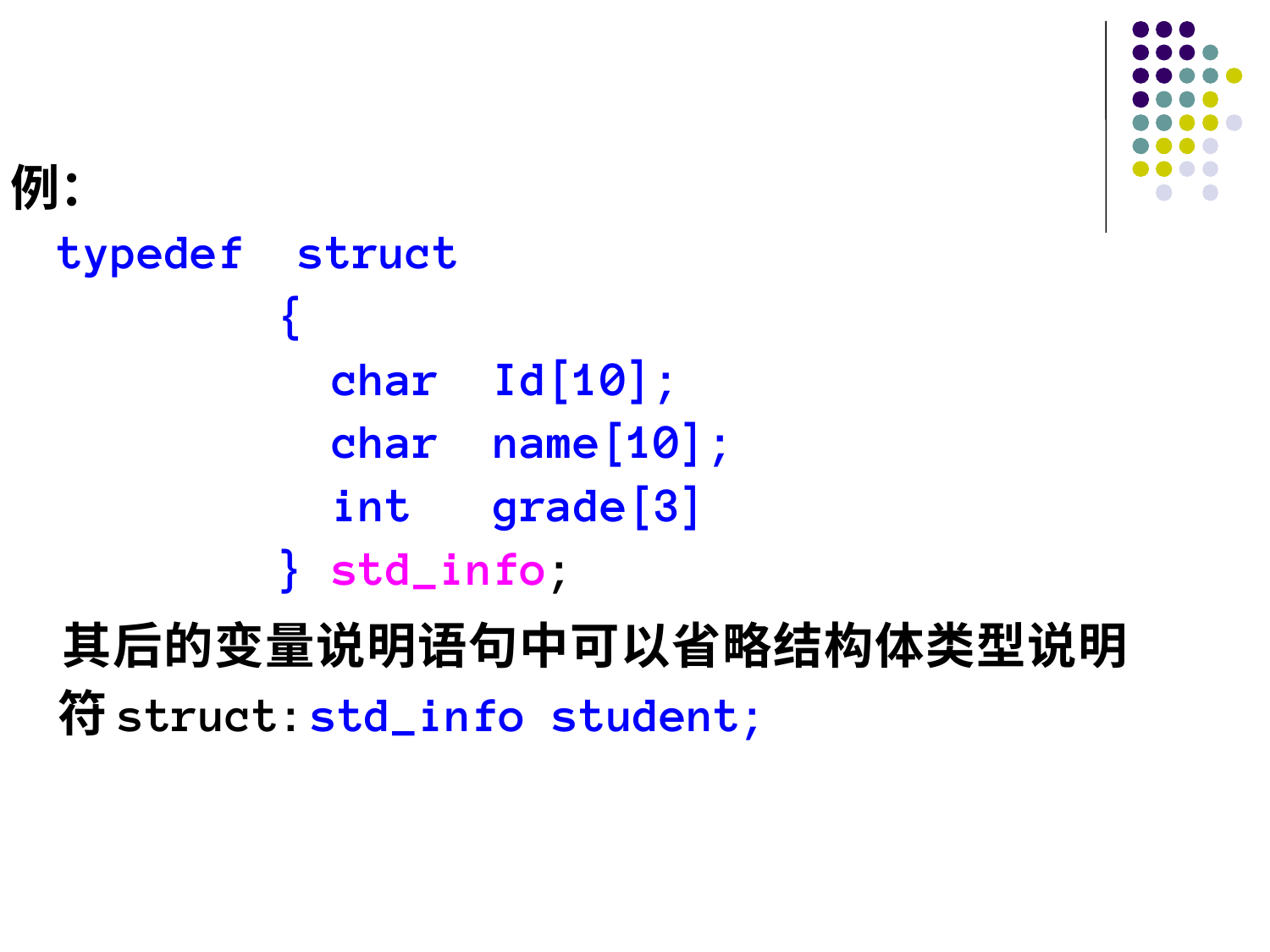

#
例：
	typedef  struct
          {
            char  Id[10];
            char  name[10];
            int   grade[3]
          } std_info;
   其后的变量说明语句中可以省略结构体类型说明符struct:	std_info student;